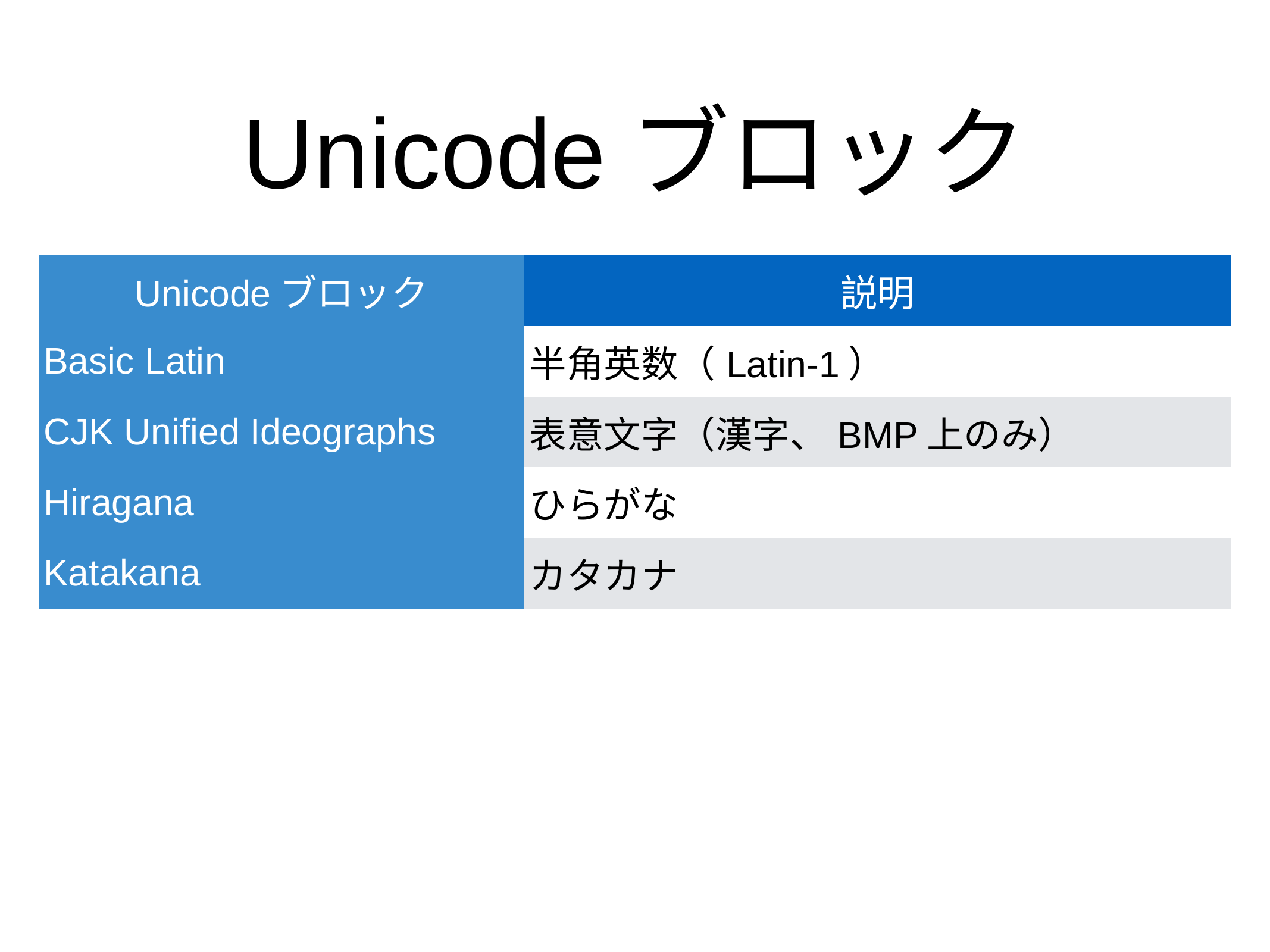

# Unicodeブロック
| Unicodeブロック | 説明 |
| --- | --- |
| Basic Latin | 半角英数（Latin-1） |
| CJK Unified Ideographs | 表意文字（漢字、BMP上のみ） |
| Hiragana | ひらがな |
| Katakana | カタカナ |